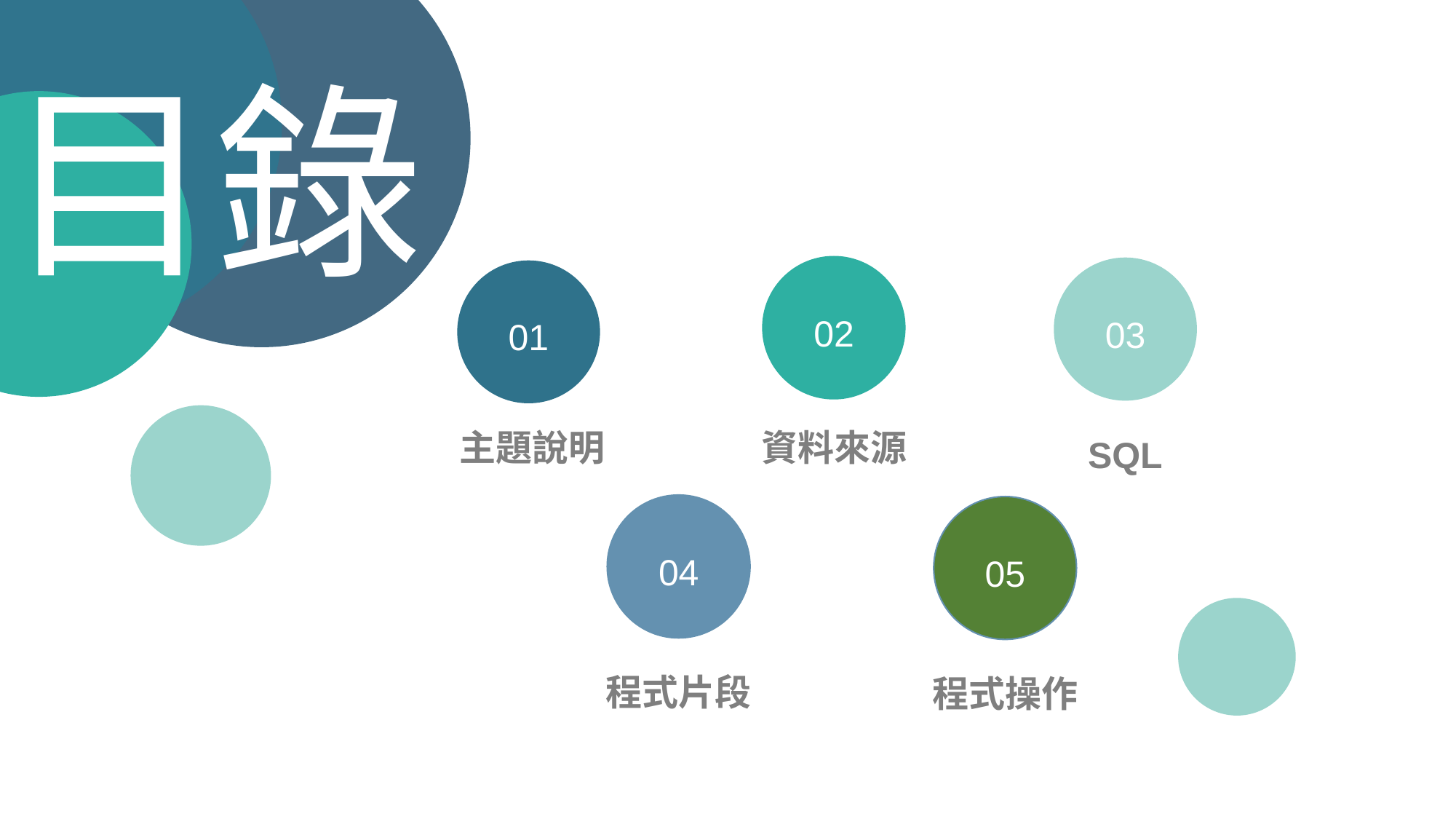

目錄

02
資料來源
03
01
主題說明
SQL

04
程式片段
05
程式操作